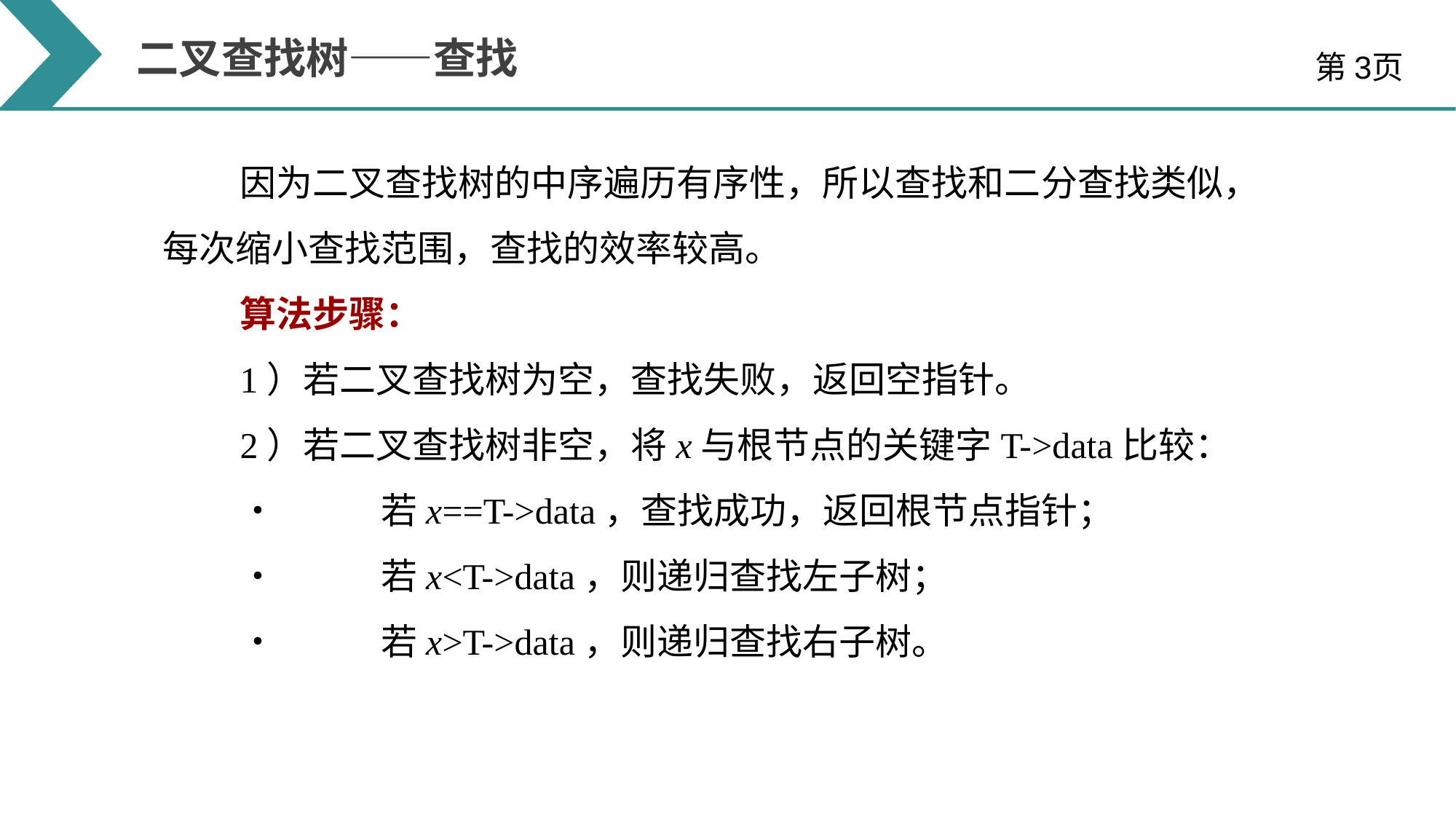

二叉查找树——查找
第3页
因为二叉查找树的中序遍历有序性，所以查找和二分查找类似，每次缩小查找范围，查找的效率较高。
算法步骤：
1）若二叉查找树为空，查找失败，返回空指针。
2）若二叉查找树非空，将x与根节点的关键字T->data比较：
•	若x==T->data，查找成功，返回根节点指针；
•	若x<T->data，则递归查找左子树；
•	若x>T->data，则递归查找右子树。